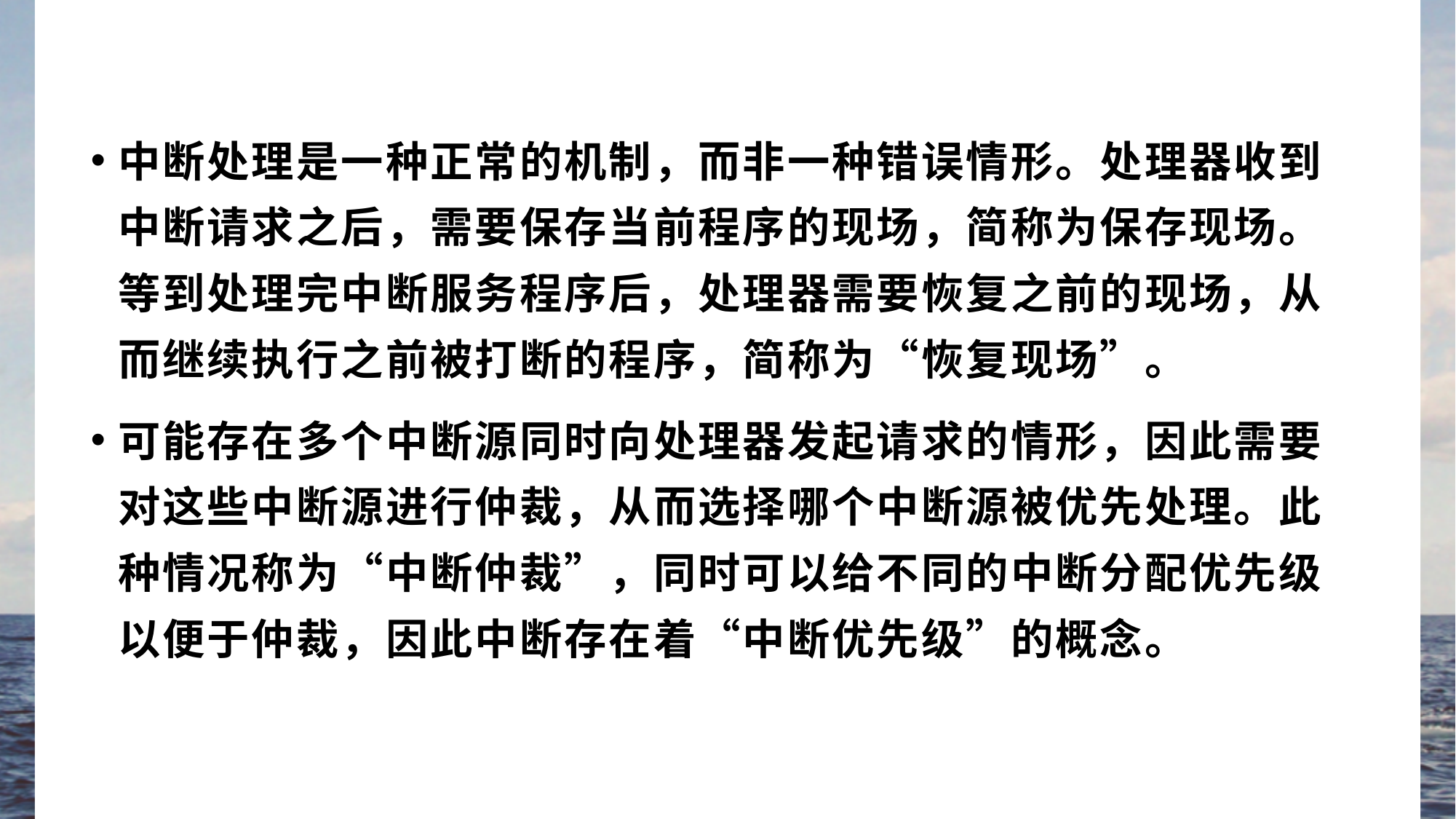

中断处理是一种正常的机制，而非一种错误情形。处理器收到中断请求之后，需要保存当前程序的现场，简称为保存现场。等到处理完中断服务程序后，处理器需要恢复之前的现场，从而继续执行之前被打断的程序，简称为“恢复现场”。
可能存在多个中断源同时向处理器发起请求的情形，因此需要对这些中断源进行仲裁，从而选择哪个中断源被优先处理。此种情况称为“中断仲裁”，同时可以给不同的中断分配优先级以便于仲裁，因此中断存在着“中断优先级”的概念。